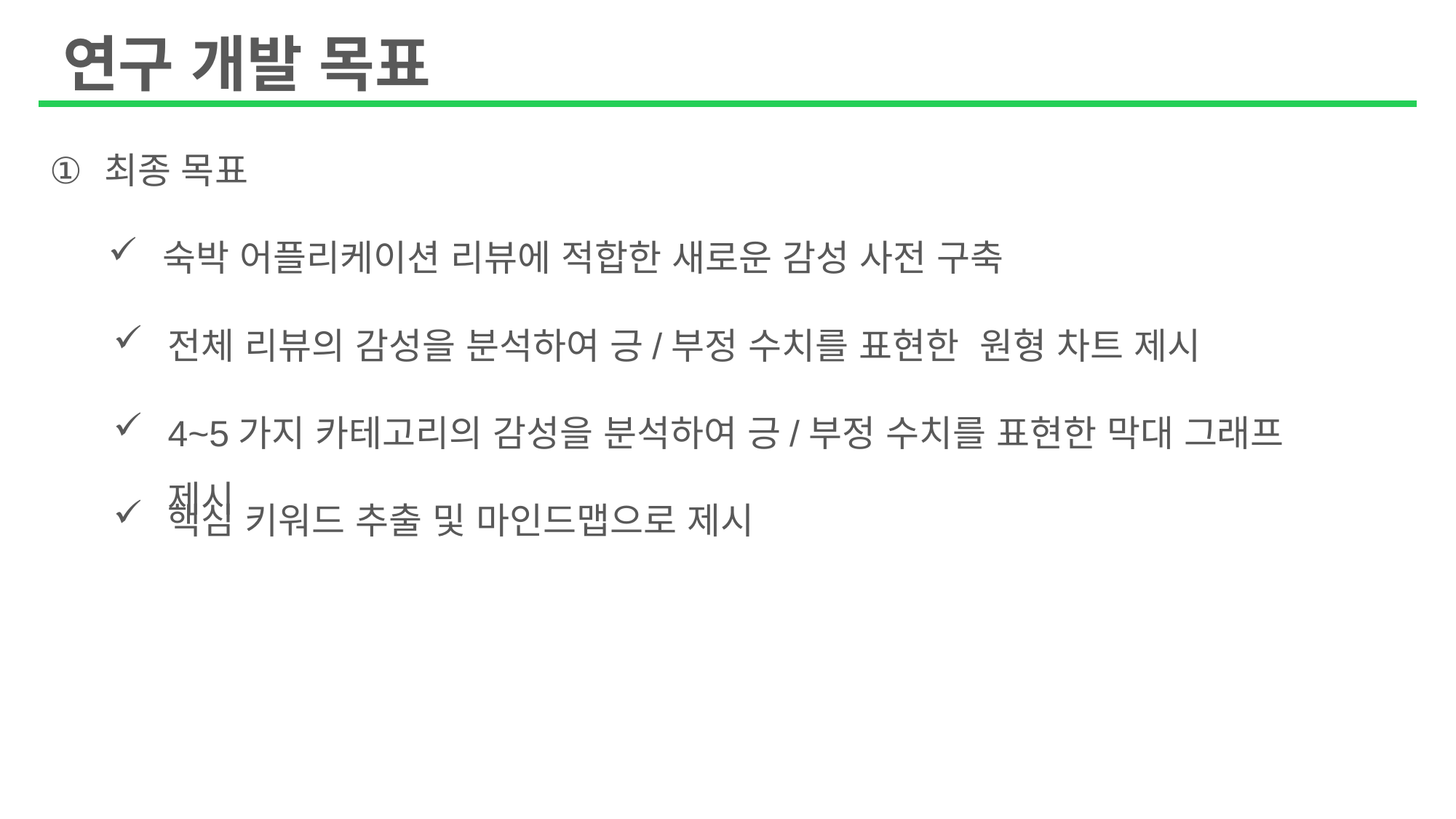

연구 개발 목표
최종 목표
숙박 어플리케이션 리뷰에 적합한 새로운 감성 사전 구축
전체 리뷰의 감성을 분석하여 긍/부정 수치를 표현한  원형 차트 제시
4~5가지 카테고리의 감성을 분석하여 긍/부정 수치를 표현한 막대 그래프 제시
핵심 키워드 추출 및 마인드맵으로 제시